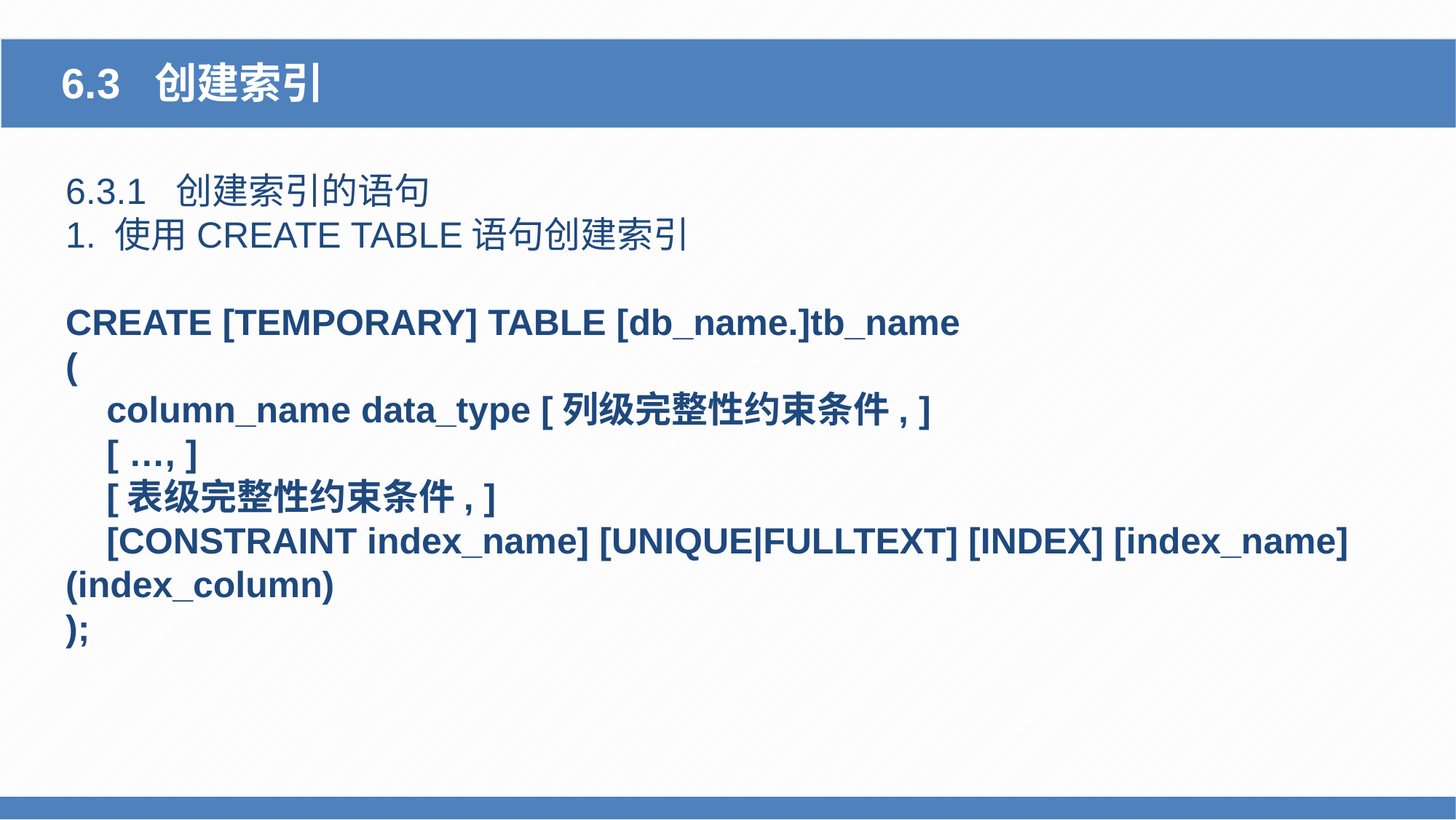

6.3  创建索引
6.3.1  创建索引的语句
1. 使用CREATE TABLE语句创建索引

CREATE [TEMPORARY] TABLE [db_name.]tb_name
(
    column_name data_type [列级完整性约束条件, ]
    [ …, ]
    [表级完整性约束条件, ]
    [CONSTRAINT index_name] [UNIQUE|FULLTEXT] [INDEX] [index_name] (index_column)
);